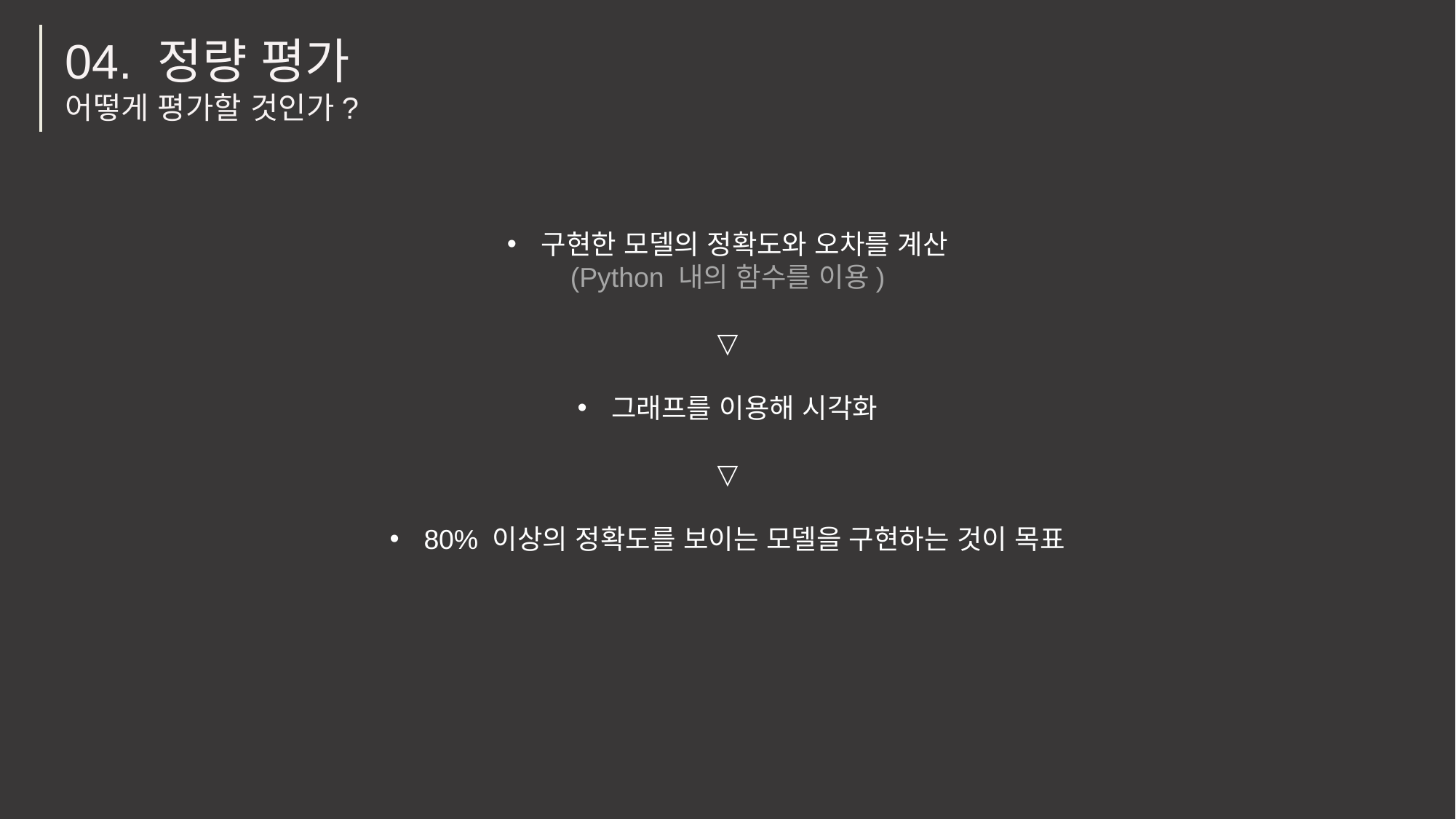

04. 정량 평가
어떻게 평가할 것인가?
구현한 모델의 정확도와 오차를 계산
(Python 내의 함수를 이용)

▽

그래프를 이용해 시각화

▽

80% 이상의 정확도를 보이는 모델을 구현하는 것이 목표